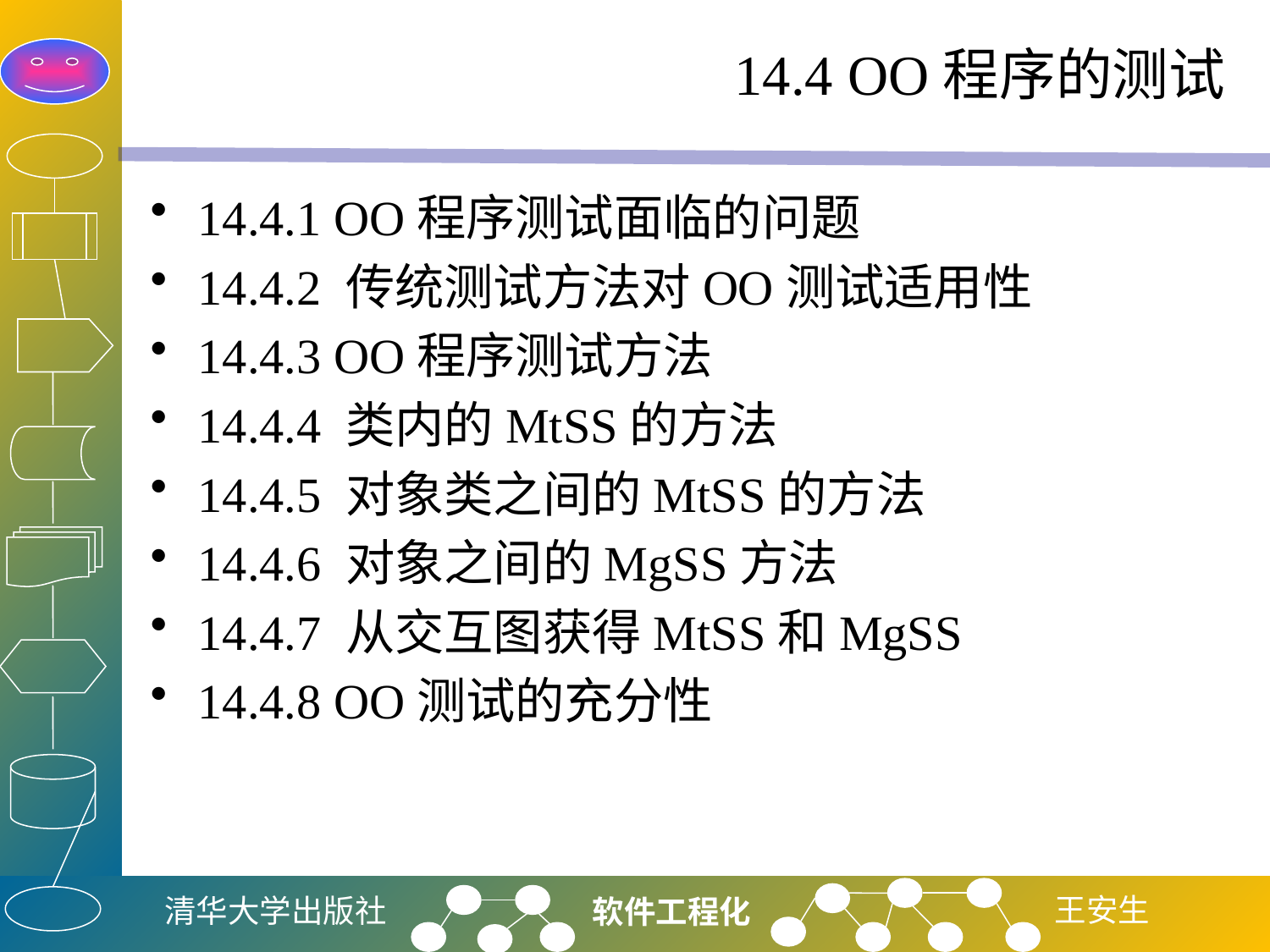

# 14.4 OO程序的测试
14.4.1 OO程序测试面临的问题
14.4.2 传统测试方法对OO测试适用性
14.4.3 OO程序测试方法
14.4.4 类内的MtSS的方法
14.4.5 对象类之间的MtSS的方法
14.4.6 对象之间的MgSS方法
14.4.7 从交互图获得MtSS和MgSS
14.4.8 OO测试的充分性